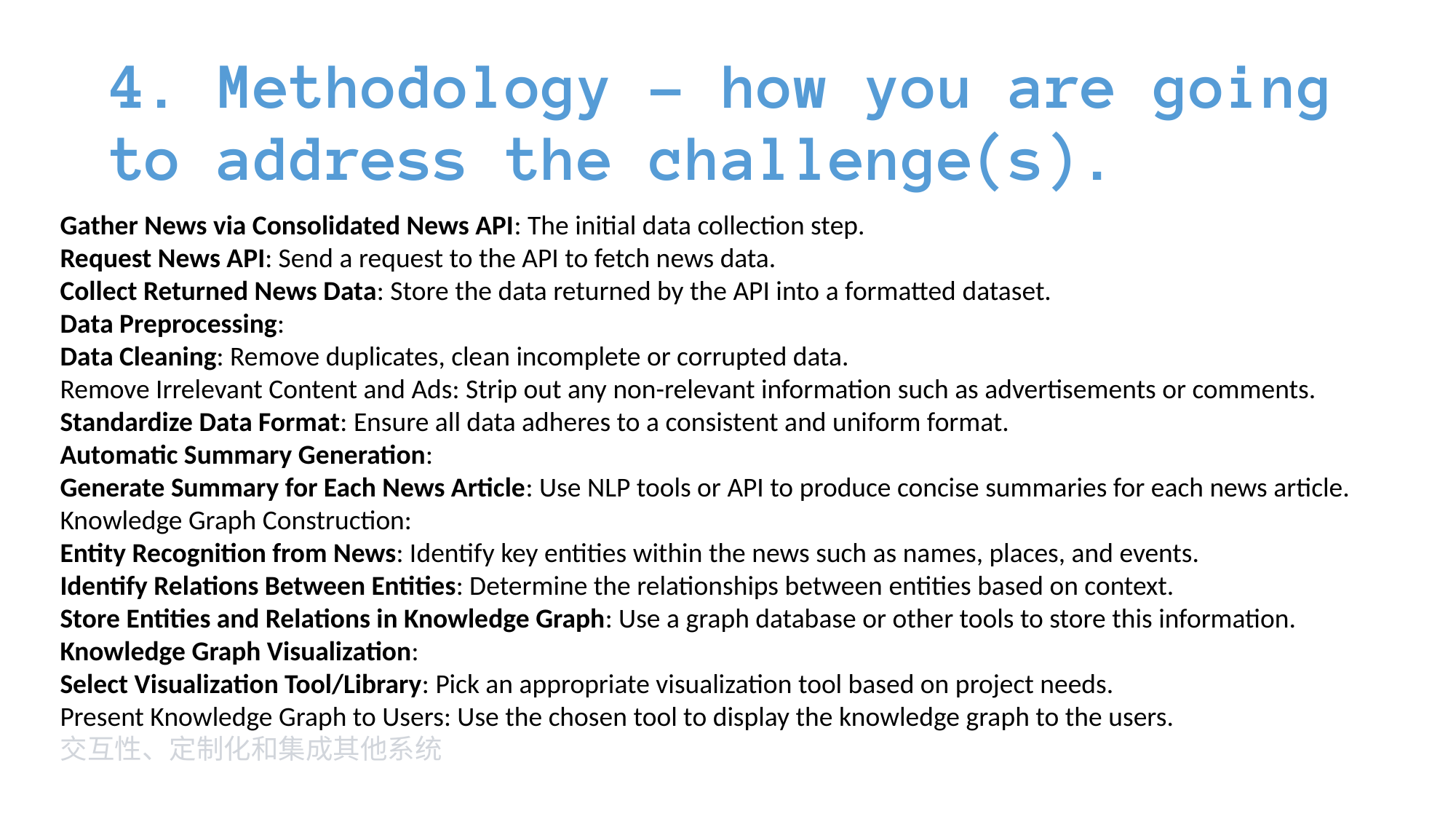

# 4. Methodology – how you are going to address the challenge(s).
Gather News via Consolidated News API: The initial data collection step.
Request News API: Send a request to the API to fetch news data.
Collect Returned News Data: Store the data returned by the API into a formatted dataset.
Data Preprocessing:
Data Cleaning: Remove duplicates, clean incomplete or corrupted data.
Remove Irrelevant Content and Ads: Strip out any non-relevant information such as advertisements or comments.
Standardize Data Format: Ensure all data adheres to a consistent and uniform format.
Automatic Summary Generation:
Generate Summary for Each News Article: Use NLP tools or API to produce concise summaries for each news article.
Knowledge Graph Construction:
Entity Recognition from News: Identify key entities within the news such as names, places, and events.
Identify Relations Between Entities: Determine the relationships between entities based on context.
Store Entities and Relations in Knowledge Graph: Use a graph database or other tools to store this information.
Knowledge Graph Visualization:
Select Visualization Tool/Library: Pick an appropriate visualization tool based on project needs.
Present Knowledge Graph to Users: Use the chosen tool to display the knowledge graph to the users.
交互性、定制化和集成其他系统